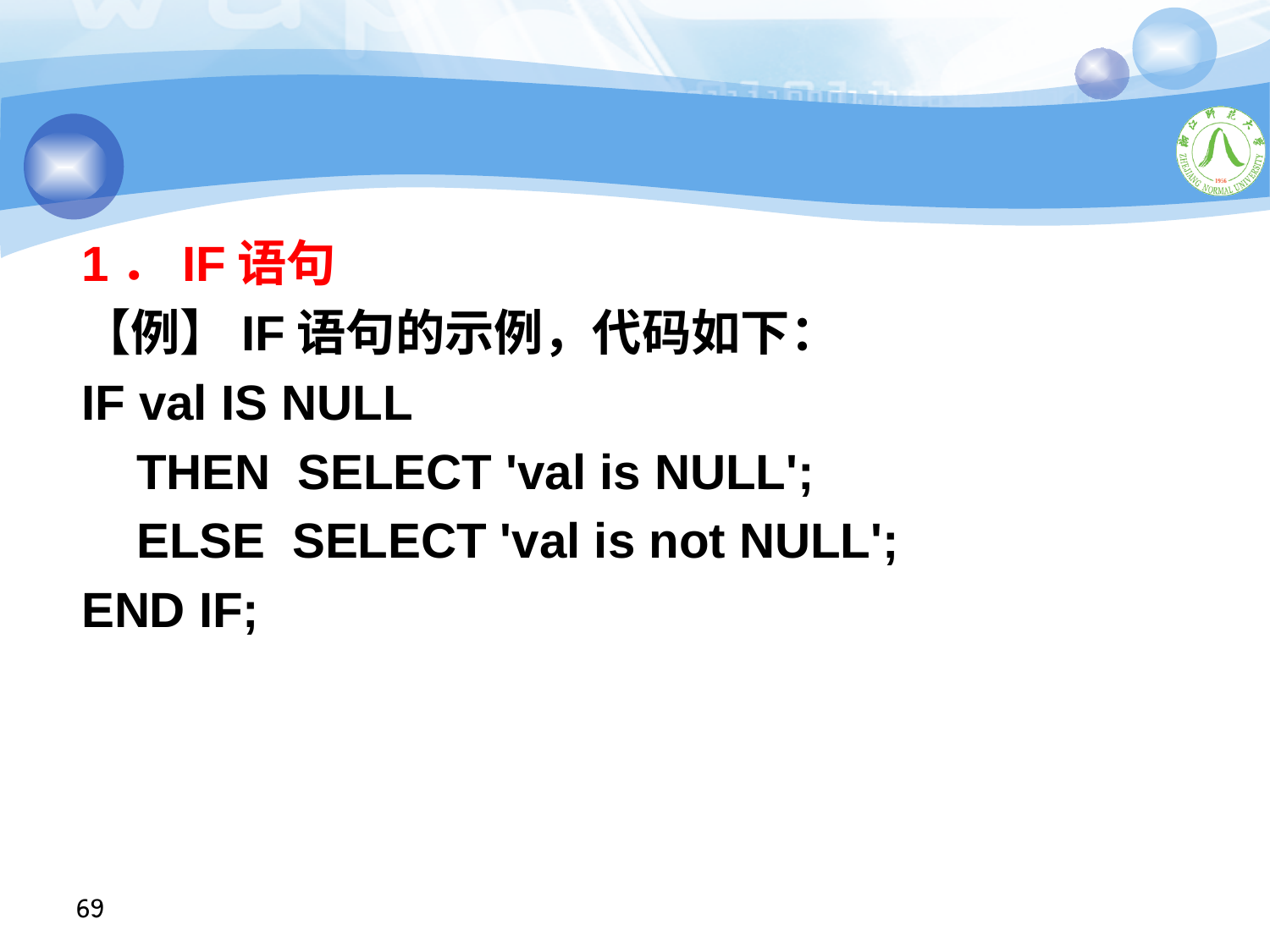

#
1．IF语句
【例】IF语句的示例，代码如下：
IF val IS NULL
    THEN  SELECT 'val is NULL';
    ELSE  SELECT 'val is not NULL';
END IF;
69